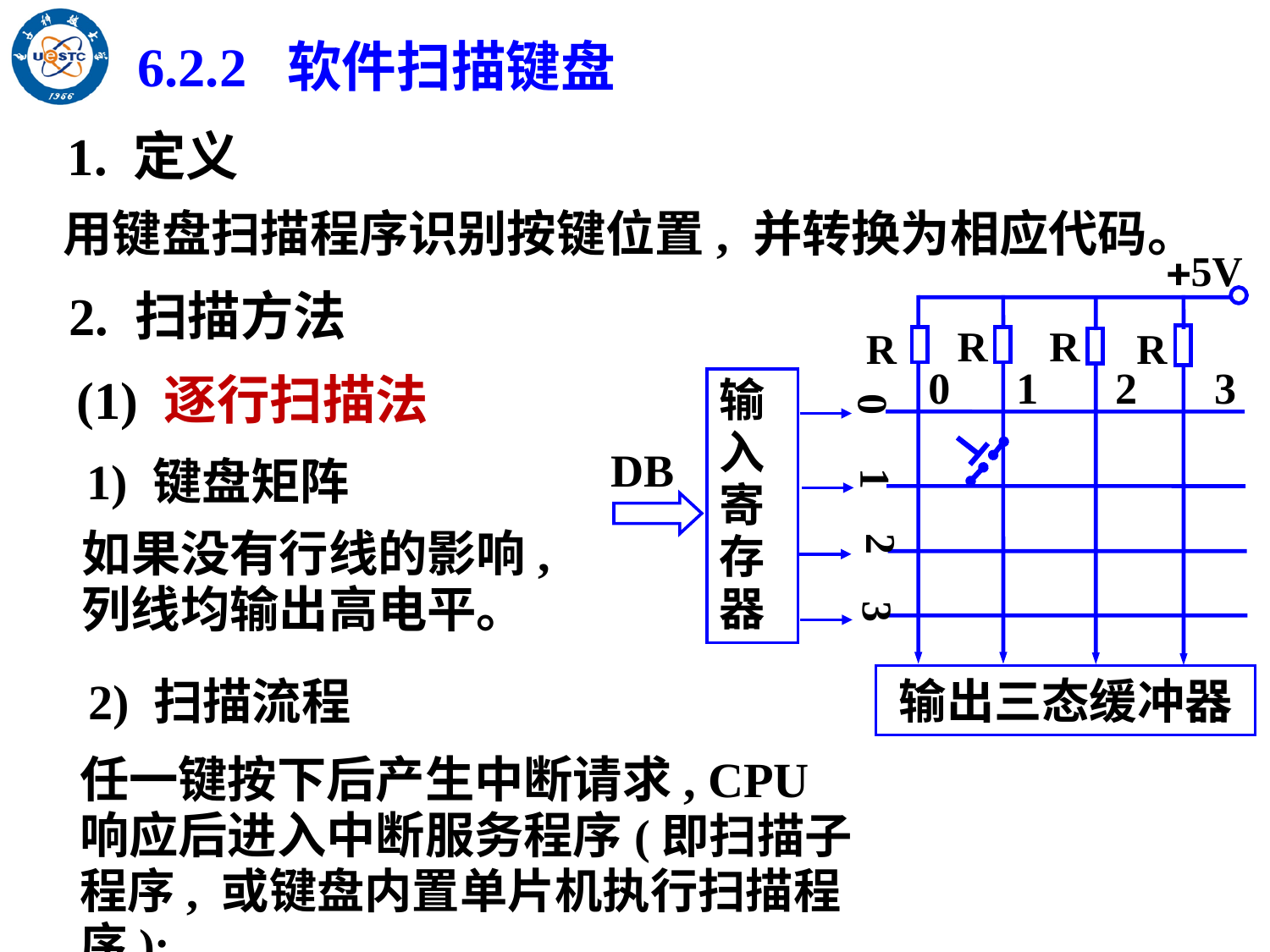

6.2.2  软件扫描键盘
1. 定义
用键盘扫描程序识别按键位置, 并转换为相应代码。
+5V

R
R
R
R

0      1       2       3

输入寄存器
0

DB

1

2

3

输出三态缓冲器
2. 扫描方法
(1) 逐行扫描法
1) 键盘矩阵
如果没有行线的影响, 列线均输出高电平。
2) 扫描流程
任一键按下后产生中断请求, CPU响应后进入中断服务程序(即扫描子程序, 或键盘内置单片机执行扫描程序):